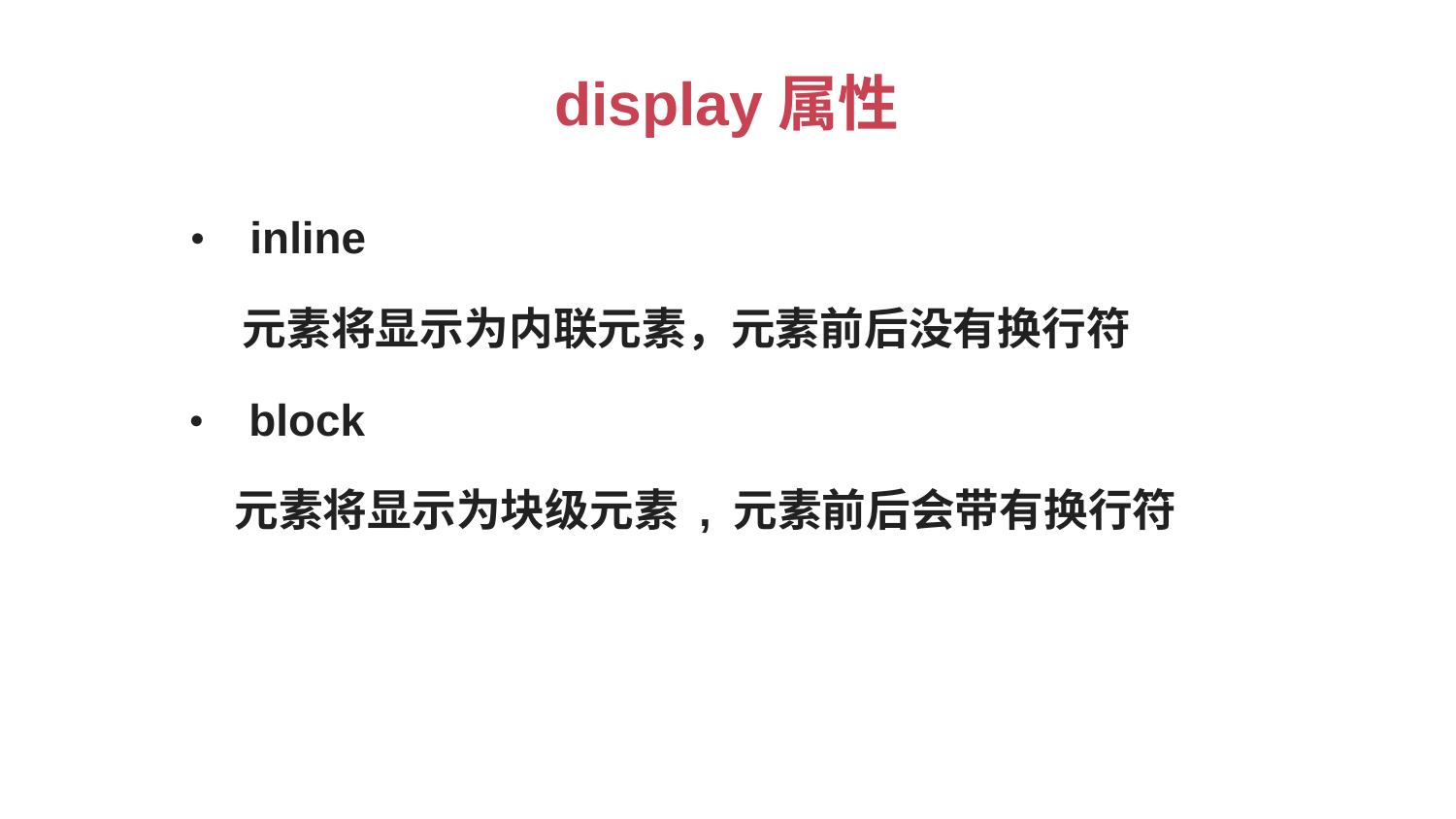

display属性
•    inline
元素将显示为内联元素，元素前后没有换行符
•    block
元素将显示为块级元素 , 元素前后会带有换行符